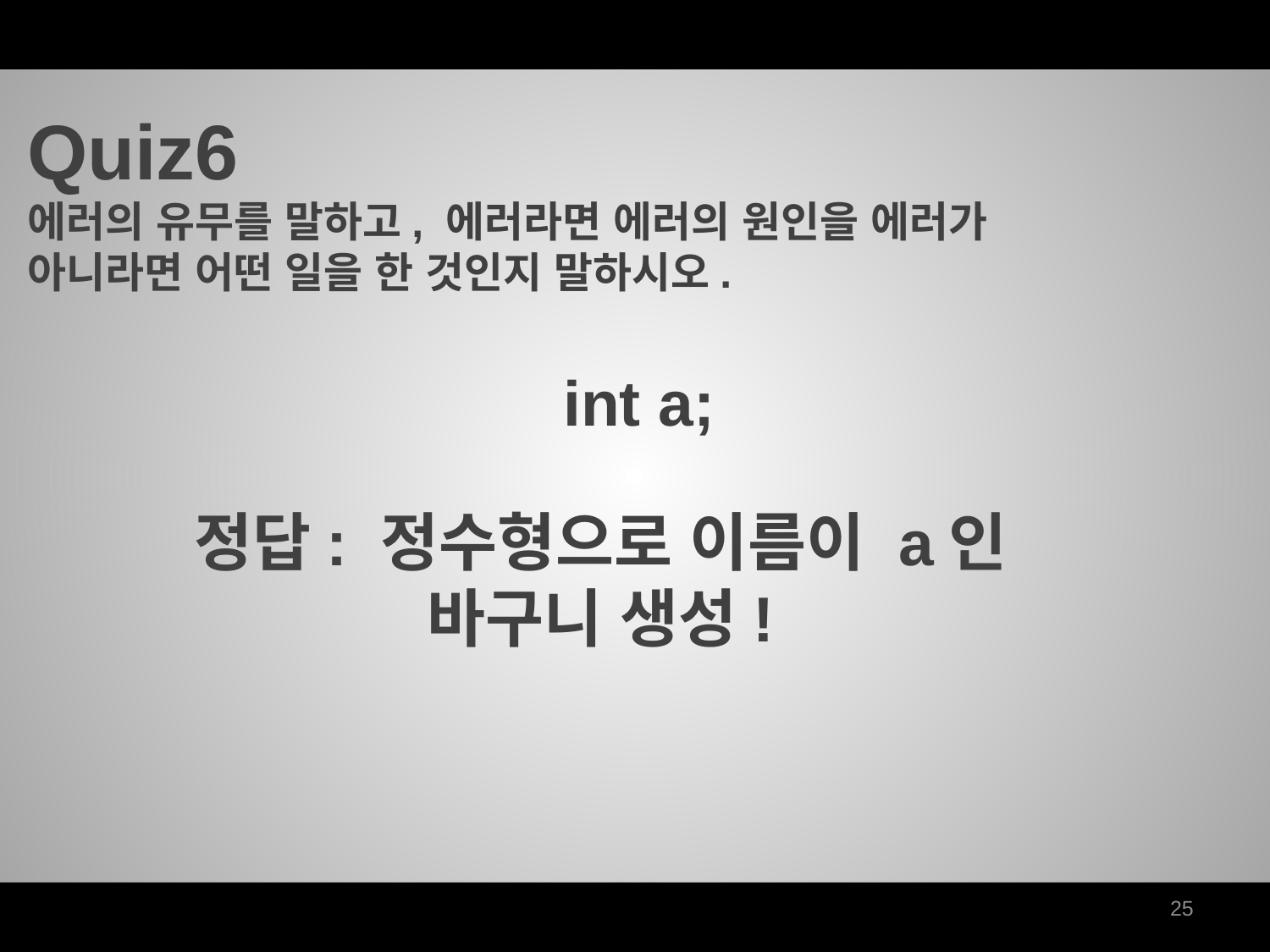

Quiz6
에러의 유무를 말하고, 에러라면 에러의 원인을 에러가 아니라면 어떤 일을 한 것인지 말하시오.
int a;
정답: 정수형으로 이름이 a인 바구니 생성!
25